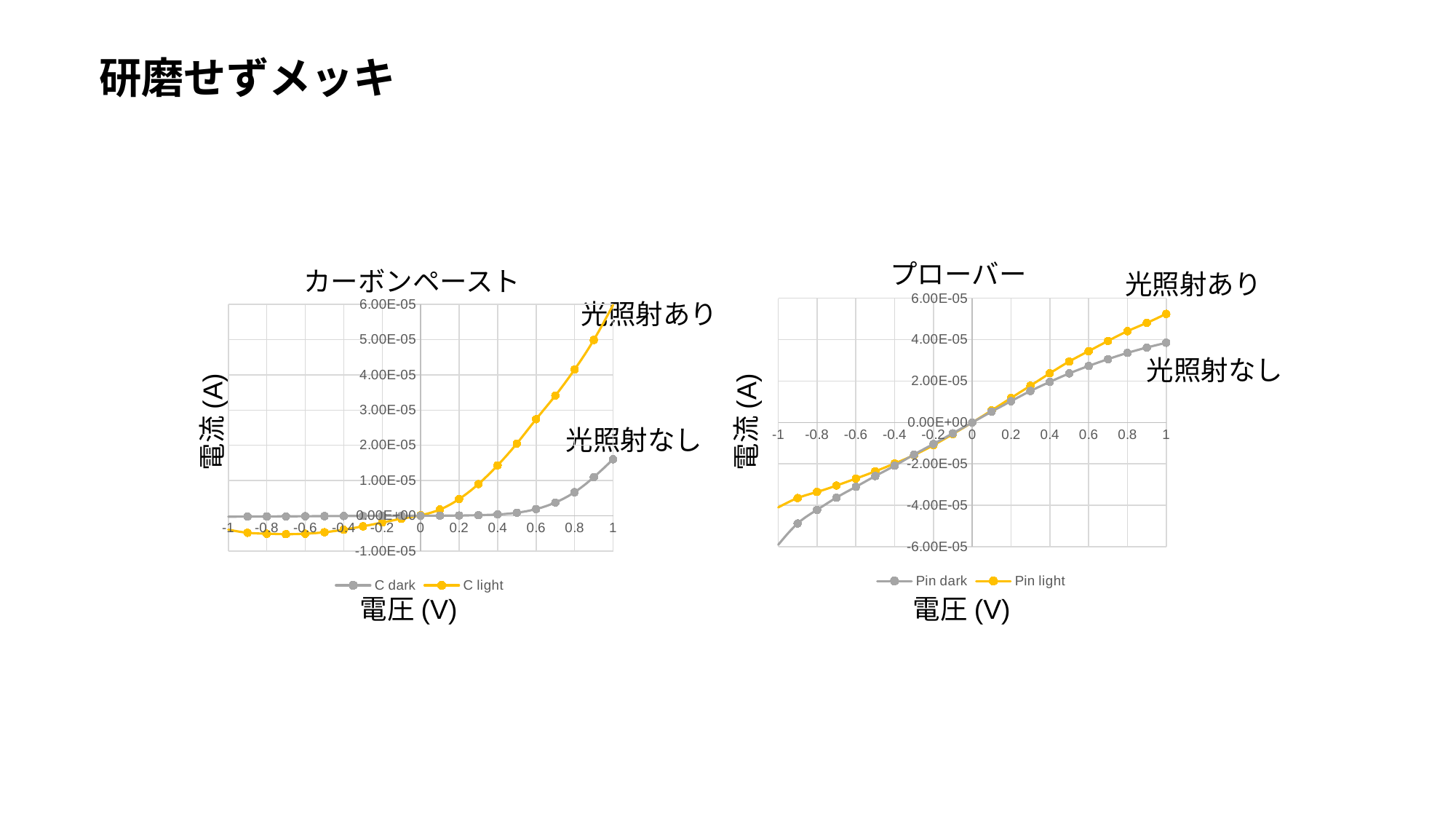

研磨せずメッキ
プローバー
カーボンペースト
光照射あり

### Chart

| Category | Pin dark | Pin light |
|---|---|---|

### Chart

| Category | C dark | C light |
|---|---|---|
光照射あり
光照射なし
電流(A)
電流(A)
光照射なし
電圧(V)
電圧(V)